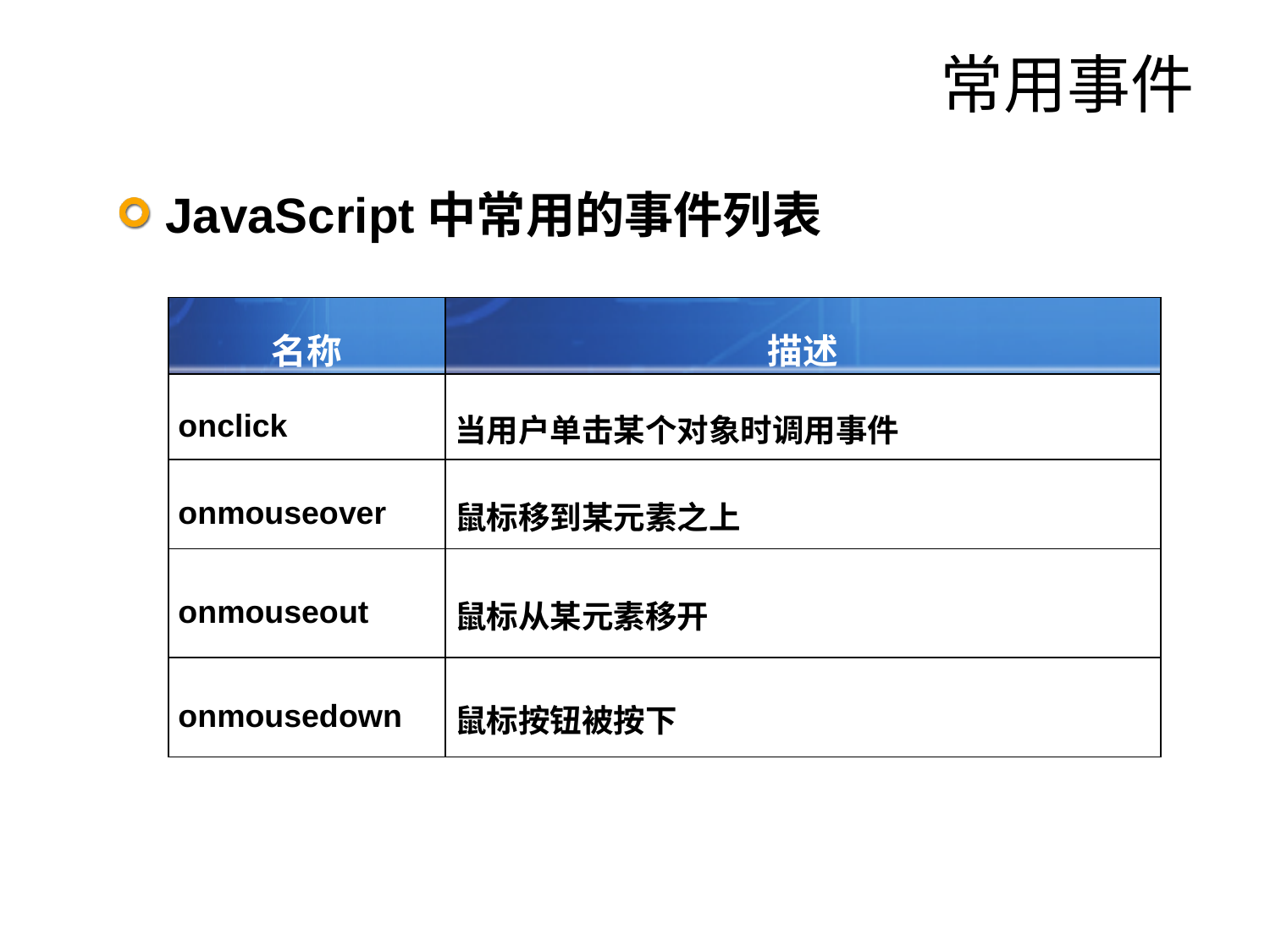

# 常用事件
JavaScript中常用的事件列表
| 名称 | 描述 |
| --- | --- |
| onclick | 当用户单击某个对象时调用事件 |
| onmouseover | 鼠标移到某元素之上 |
| onmouseout | 鼠标从某元素移开 |
| onmousedown | 鼠标按钮被按下 |